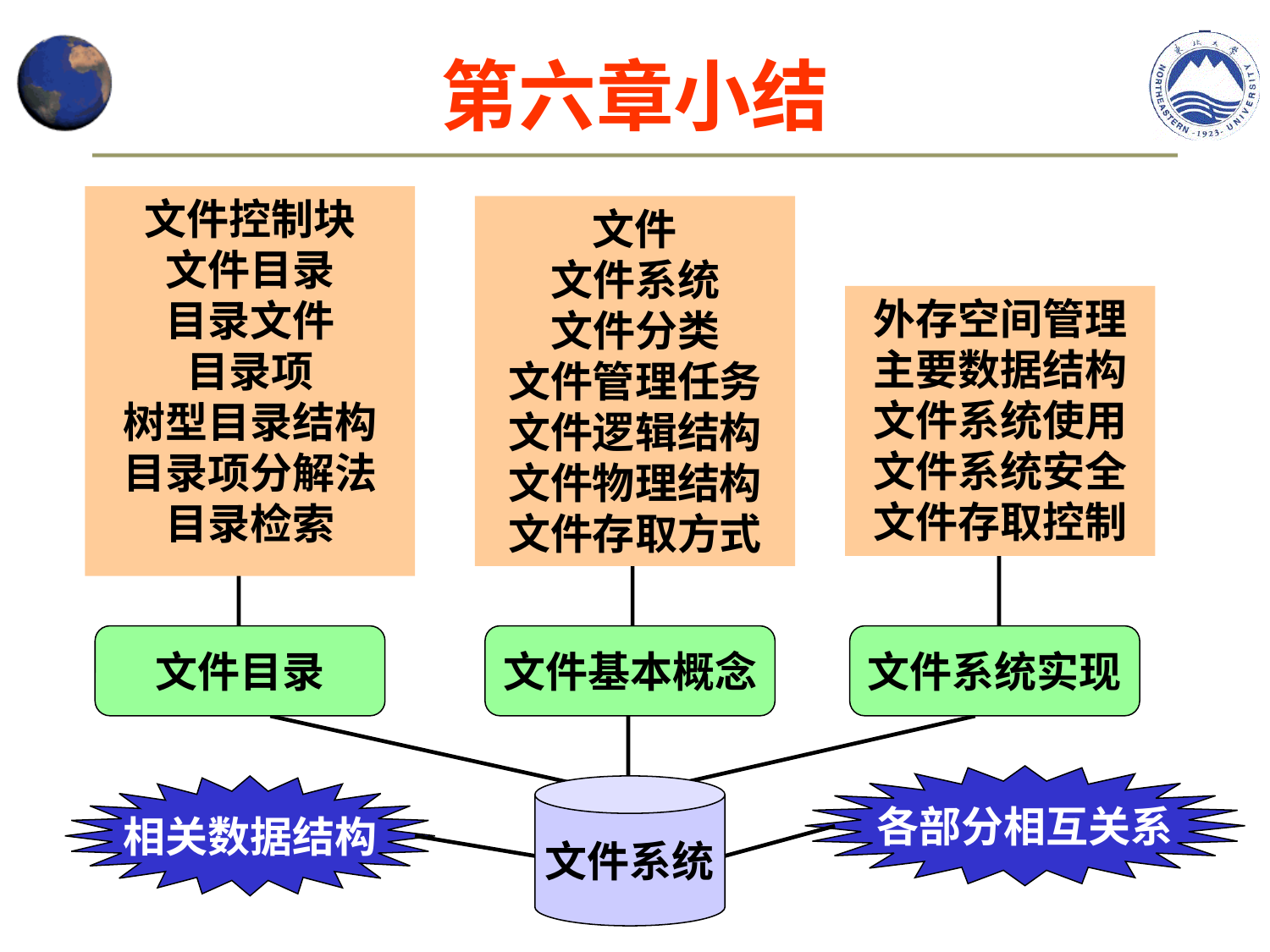

第六章小结
文件控制块
文件目录
目录文件
目录项
树型目录结构
目录项分解法
目录检索

文件
文件系统
文件分类
文件管理任务
文件逻辑结构
文件物理结构
文件存取方式

外存空间管理
主要数据结构
文件系统使用
文件系统安全
文件存取控制

文件目录

文件基本概念

文件系统实现

各部分相互关系

相关数据结构

文件系统